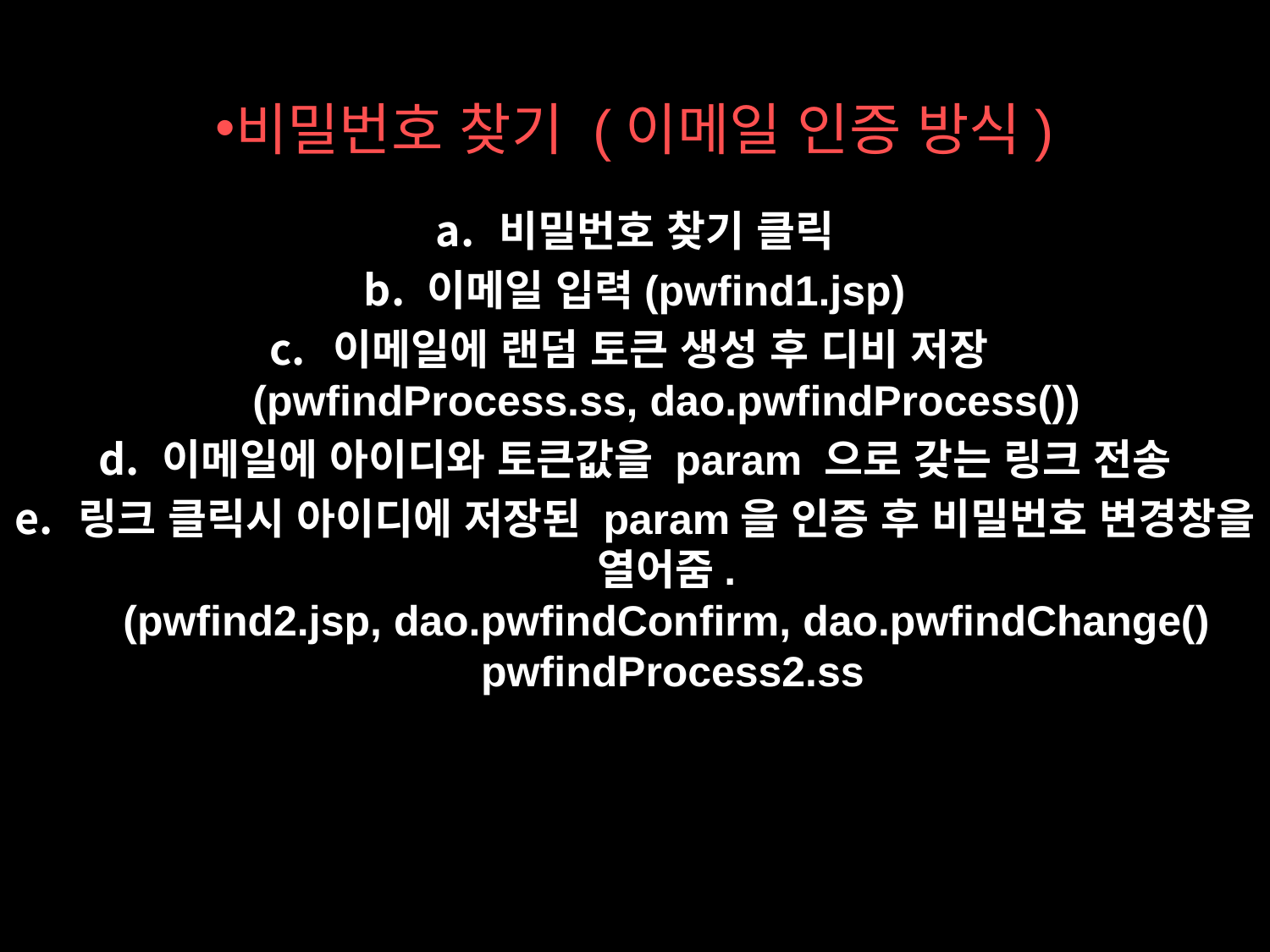

비밀번호 찾기 (이메일 인증 방식)

비밀번호 찾기 클릭
이메일 입력(pwfind1.jsp)
이메일에 랜덤 토큰 생성 후 디비 저장
(pwfindProcess.ss, dao.pwfindProcess())
이메일에 아이디와 토큰값을 param 으로 갖는 링크 전송
링크 클릭시 아이디에 저장된 param을 인증 후 비밀번호 변경창을 열어줌.
(pwfind2.jsp, dao.pwfindConfirm, dao.pwfindChange()
 pwfindProcess2.ss